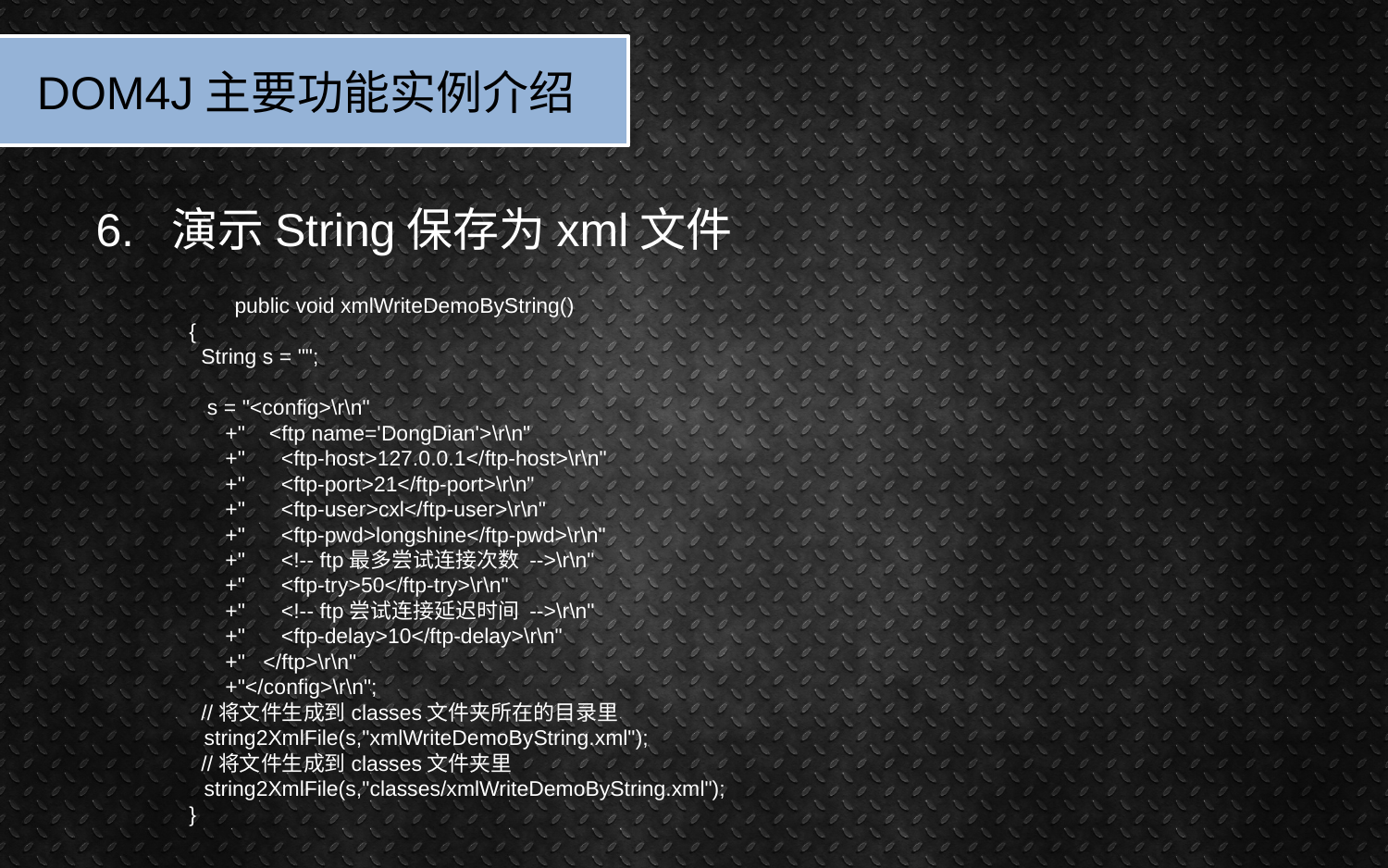

DOM4J主要功能实例介绍
6.  演示String保存为xml文件

public void xmlWriteDemoByString()
    {
      String s = "";
     
       s = "<config>\r\n"
          +"    <ftp name='DongDian'>\r\n"
          +"      <ftp-host>127.0.0.1</ftp-host>\r\n"
          +"      <ftp-port>21</ftp-port>\r\n"
          +"      <ftp-user>cxl</ftp-user>\r\n"
          +"      <ftp-pwd>longshine</ftp-pwd>\r\n"
          +"      <!-- ftp最多尝试连接次数 -->\r\n"
          +"      <ftp-try>50</ftp-try>\r\n"
          +"      <!-- ftp尝试连接延迟时间 -->\r\n"
          +"      <ftp-delay>10</ftp-delay>\r\n"
          +"   </ftp>\r\n"
          +"</config>\r\n";
      //将文件生成到classes文件夹所在的目录里   
       string2XmlFile(s,"xmlWriteDemoByString.xml");   
      //将文件生成到classes文件夹里   
       string2XmlFile(s,"classes/xmlWriteDemoByString.xml");  
    }